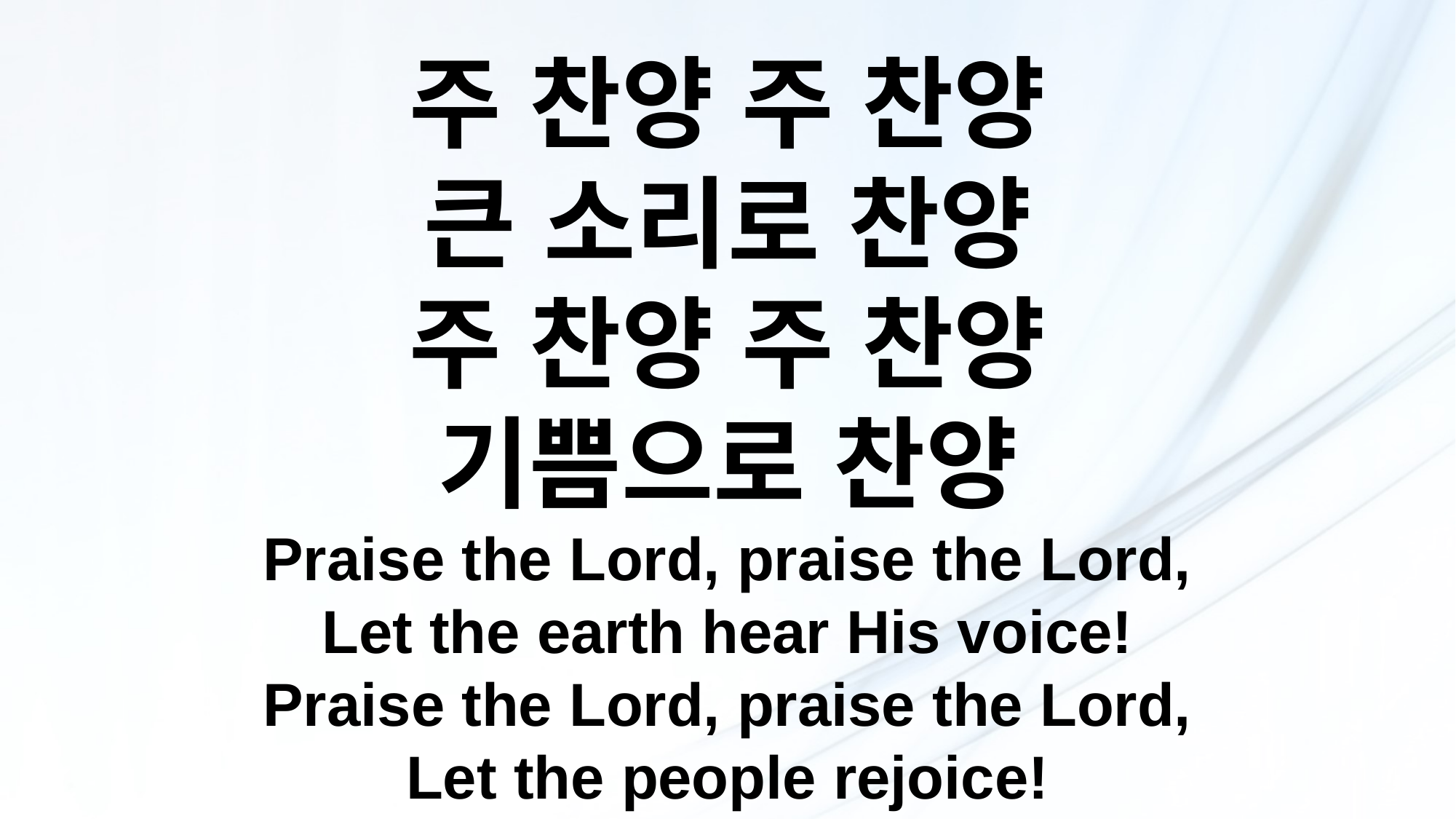

주 찬양 주 찬양
큰 소리로 찬양
주 찬양 주 찬양
기쁨으로 찬양
Praise the Lord, praise the Lord,
Let the earth hear His voice!
Praise the Lord, praise the Lord,
Let the people rejoice!